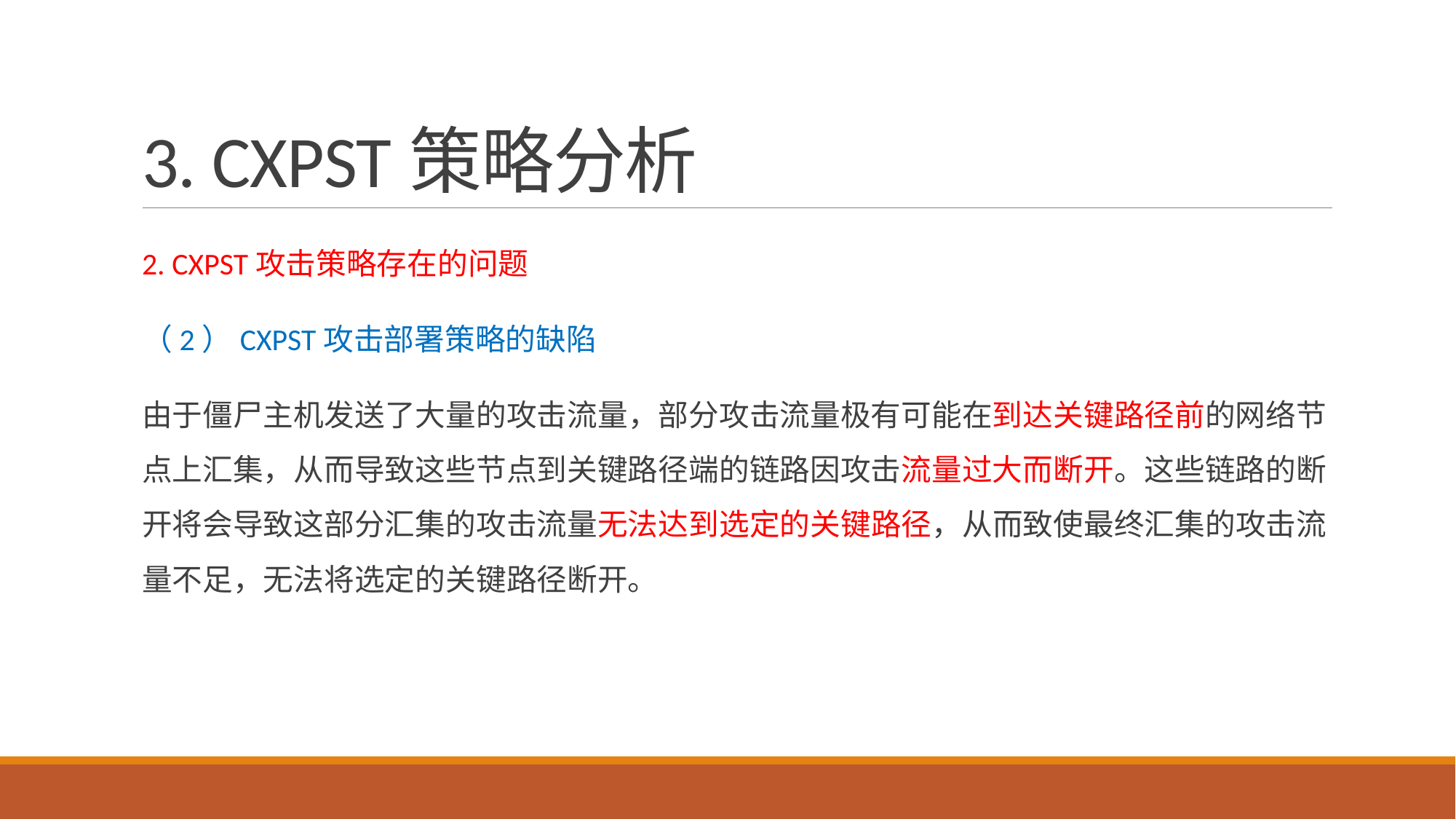

# 3. CXPST策略分析
2. CXPST攻击策略存在的问题
（2）CXPST攻击部署策略的缺陷
由于僵尸主机发送了大量的攻击流量，部分攻击流量极有可能在到达关键路径前的网络节点上汇集，从而导致这些节点到关键路径端的链路因攻击流量过大而断开。这些链路的断开将会导致这部分汇集的攻击流量无法达到选定的关键路径，从而致使最终汇集的攻击流量不足，无法将选定的关键路径断开。